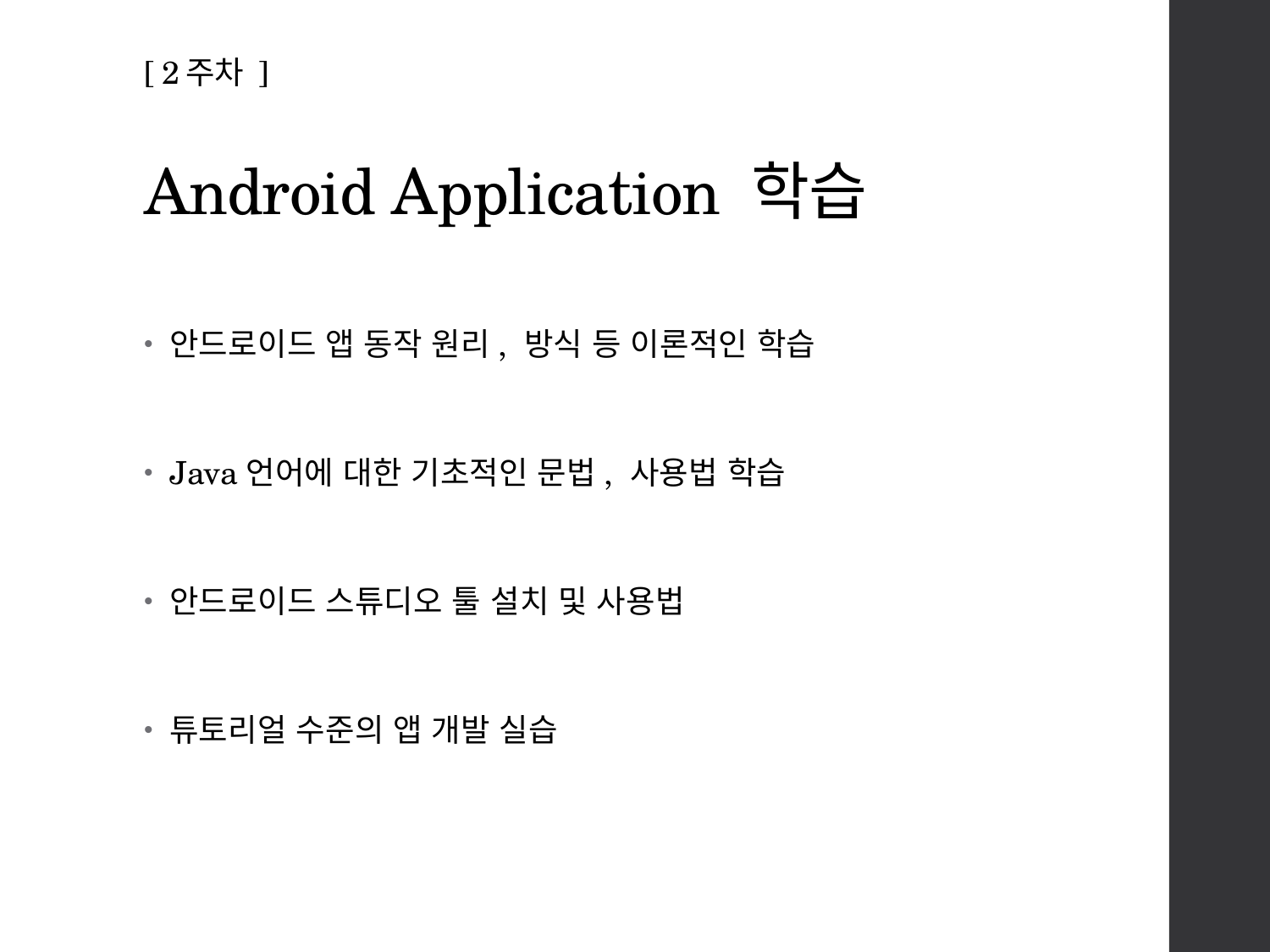

# [ 2주차 ] Android Application 학습

안드로이드 앱 동작 원리, 방식 등 이론적인 학습

Java언어에 대한 기초적인 문법, 사용법 학습

안드로이드 스튜디오 툴 설치 및 사용법

튜토리얼 수준의 앱 개발 실습